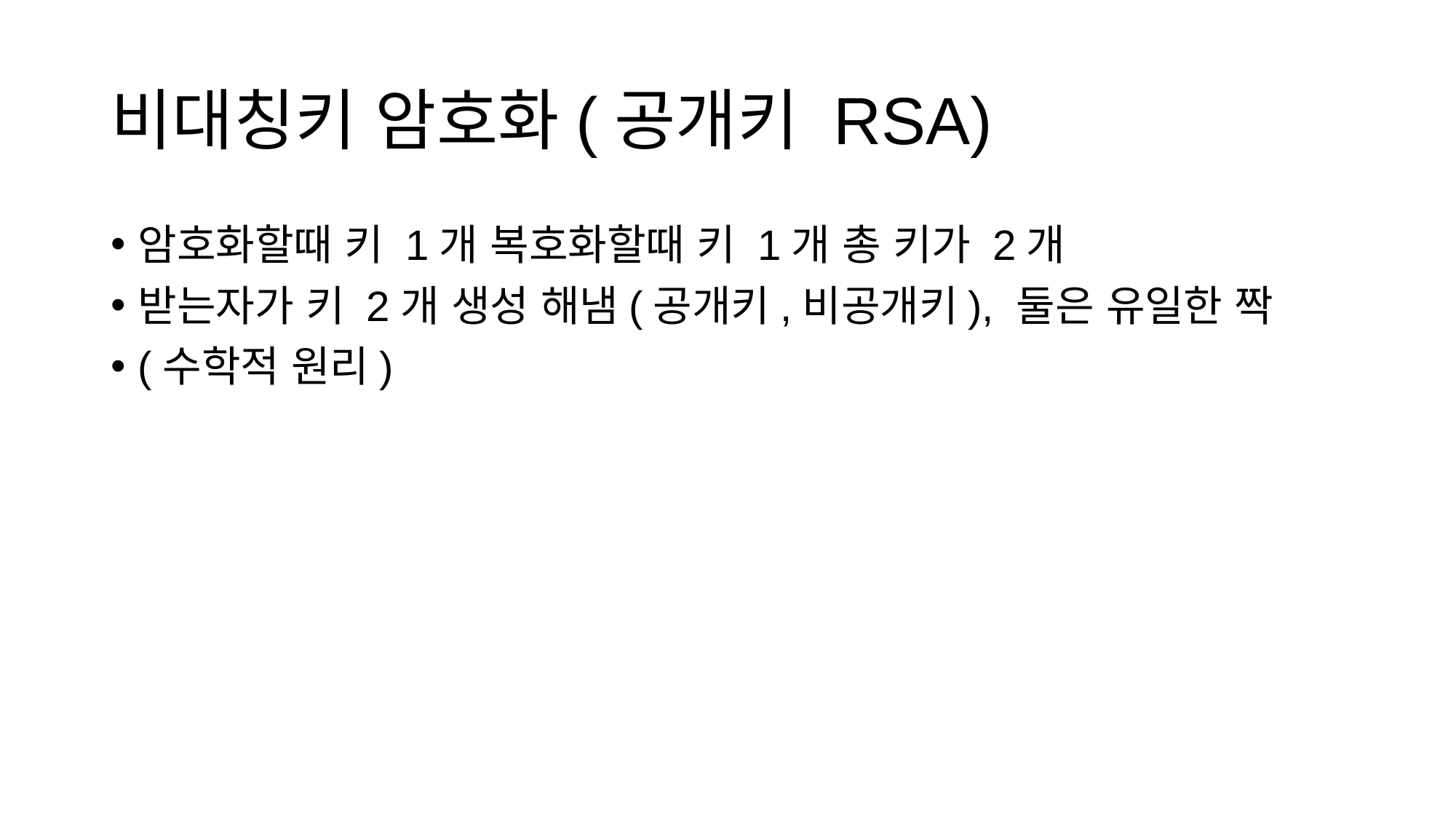

# 비대칭키 암호화(공개키 RSA)
암호화할때 키 1개 복호화할때 키 1개 총 키가 2개
받는자가 키 2개 생성 해냄(공개키,비공개키), 둘은 유일한 짝
(수학적 원리)